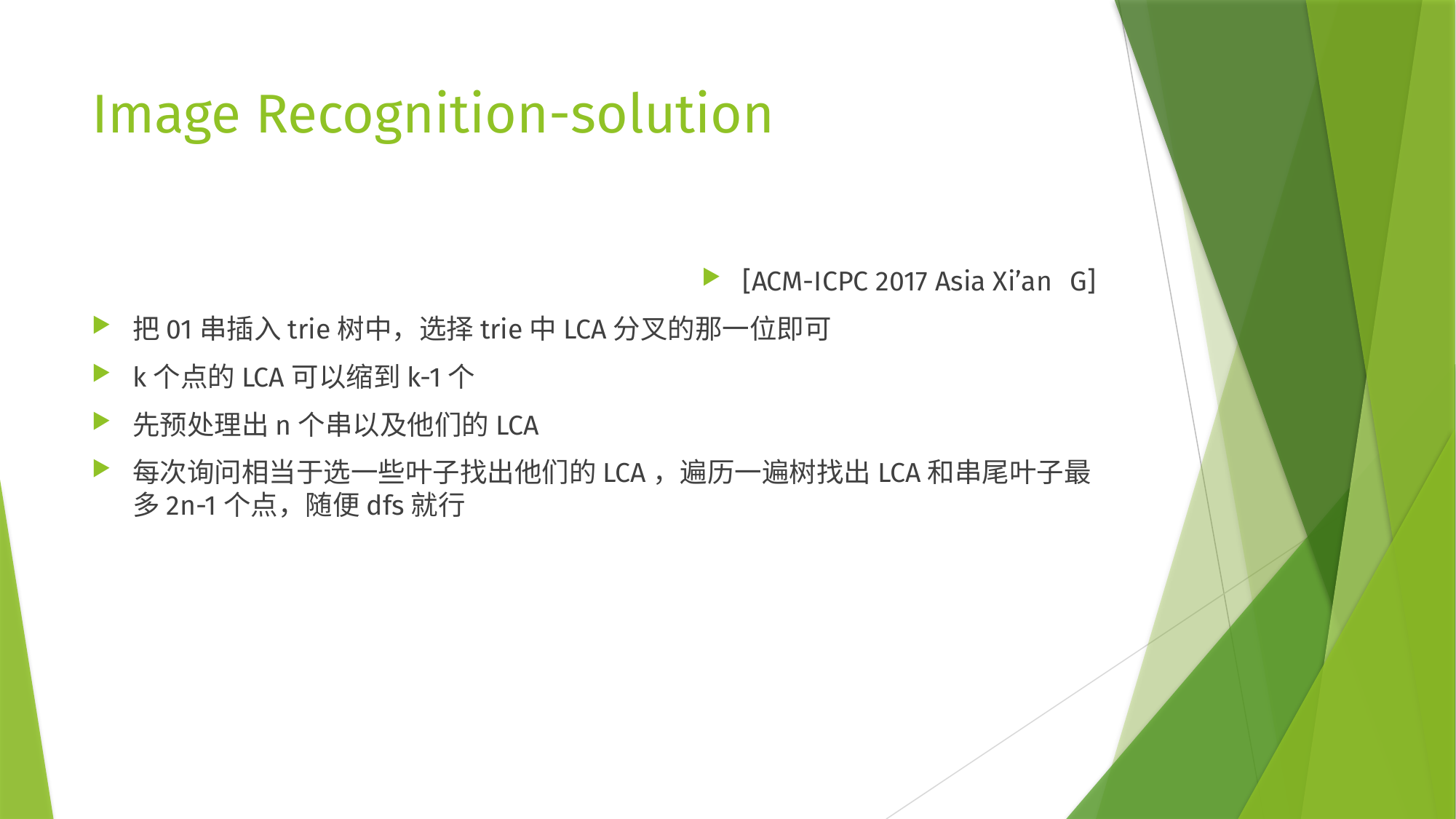

# Image Recognition-solution
[ACM-ICPC 2017 Asia Xi’an	G]
把01串插入trie树中，选择trie中LCA分叉的那一位即可
k个点的LCA可以缩到k-1个
先预处理出n个串以及他们的LCA
每次询问相当于选一些叶子找出他们的LCA，遍历一遍树找出LCA和串尾叶子最多2n-1个点，随便dfs就行